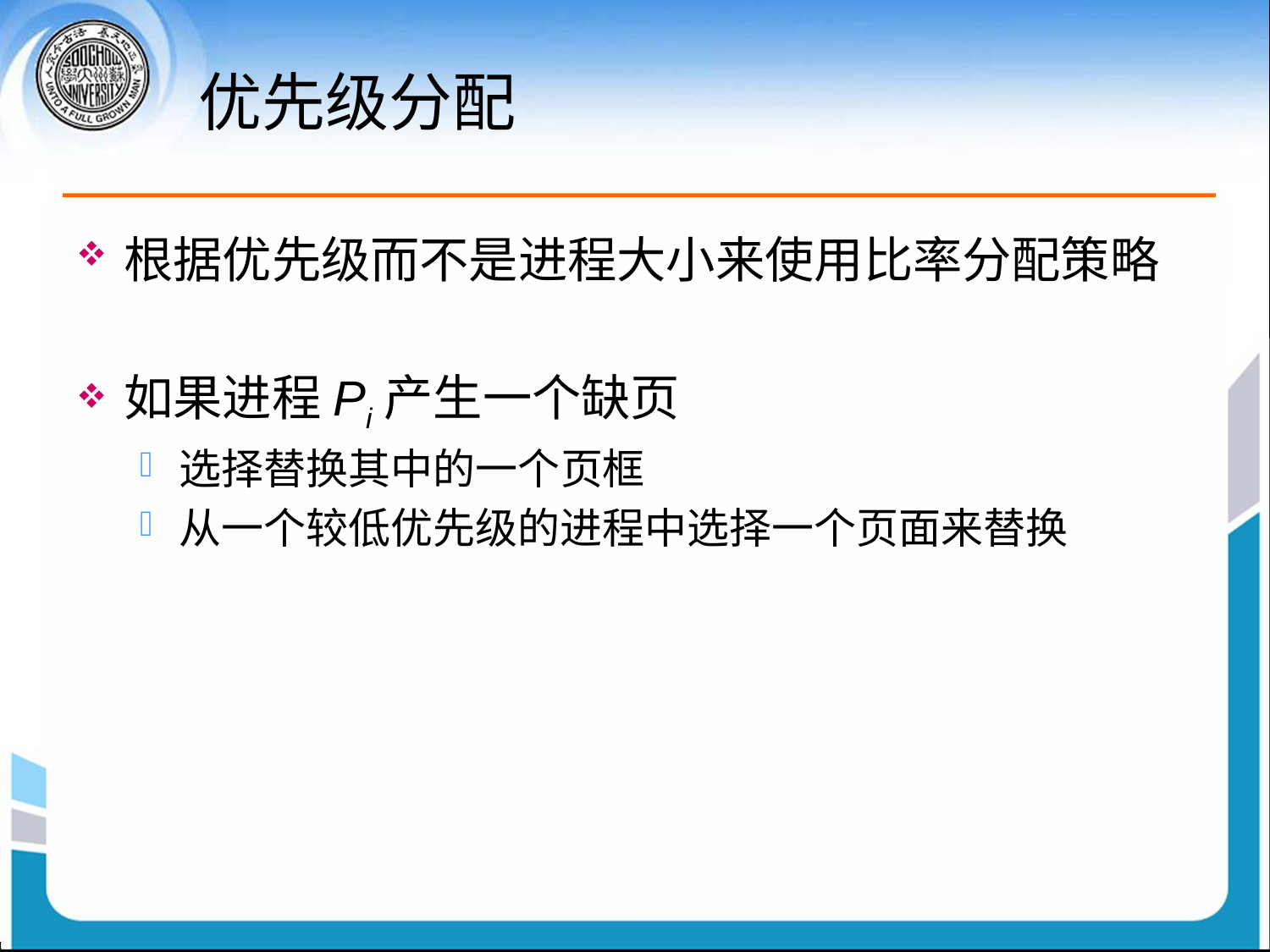

# 优先级分配
根据优先级而不是进程大小来使用比率分配策略

如果进程Pi产生一个缺页
选择替换其中的一个页框
从一个较低优先级的进程中选择一个页面来替换